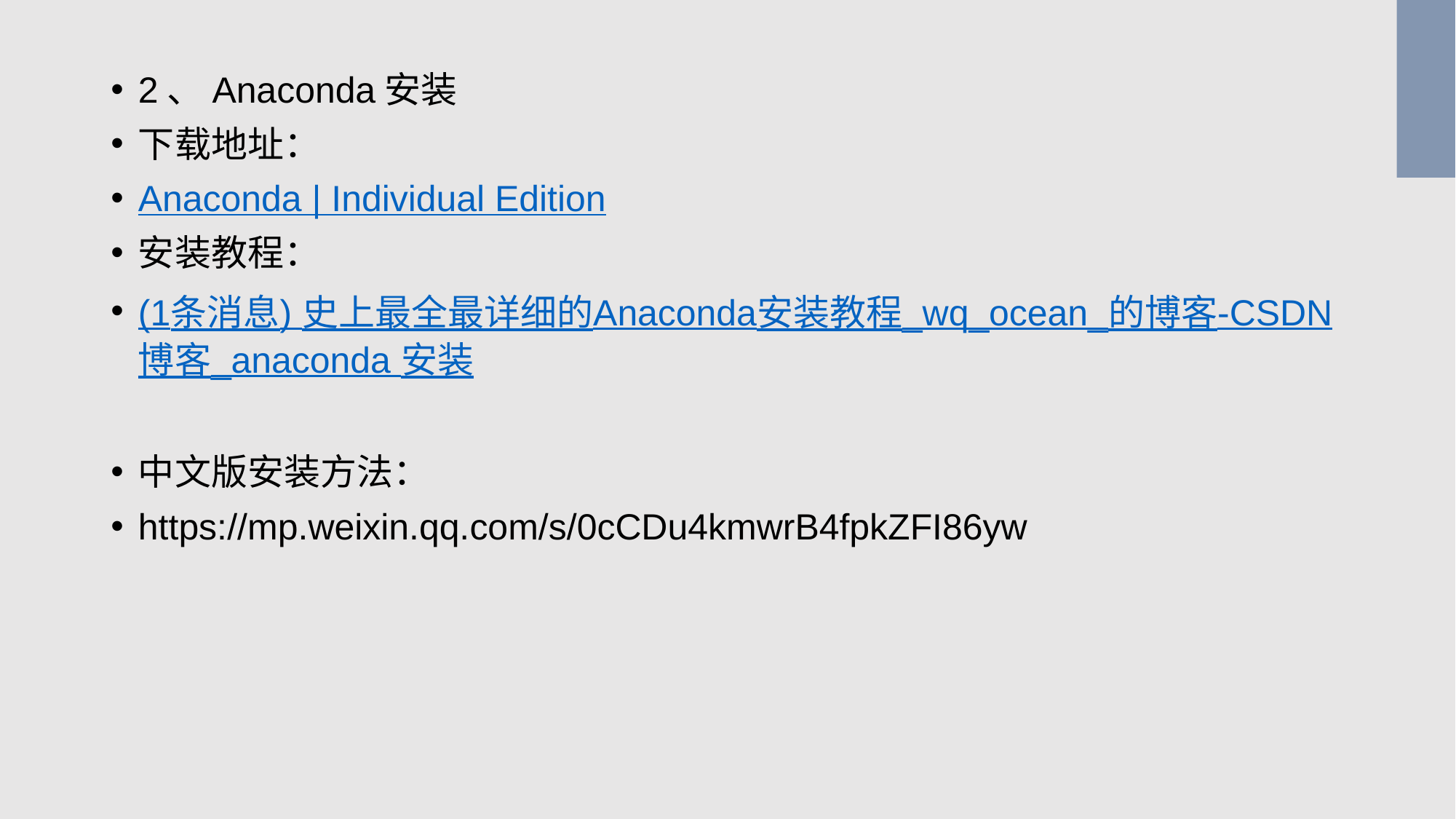

2、Anaconda安装
下载地址：
Anaconda | Individual Edition
安装教程：
(1条消息) 史上最全最详细的Anaconda安装教程_wq_ocean_的博客-CSDN博客_anaconda 安装

中文版安装方法：
https://mp.weixin.qq.com/s/0cCDu4kmwrB4fpkZFI86yw